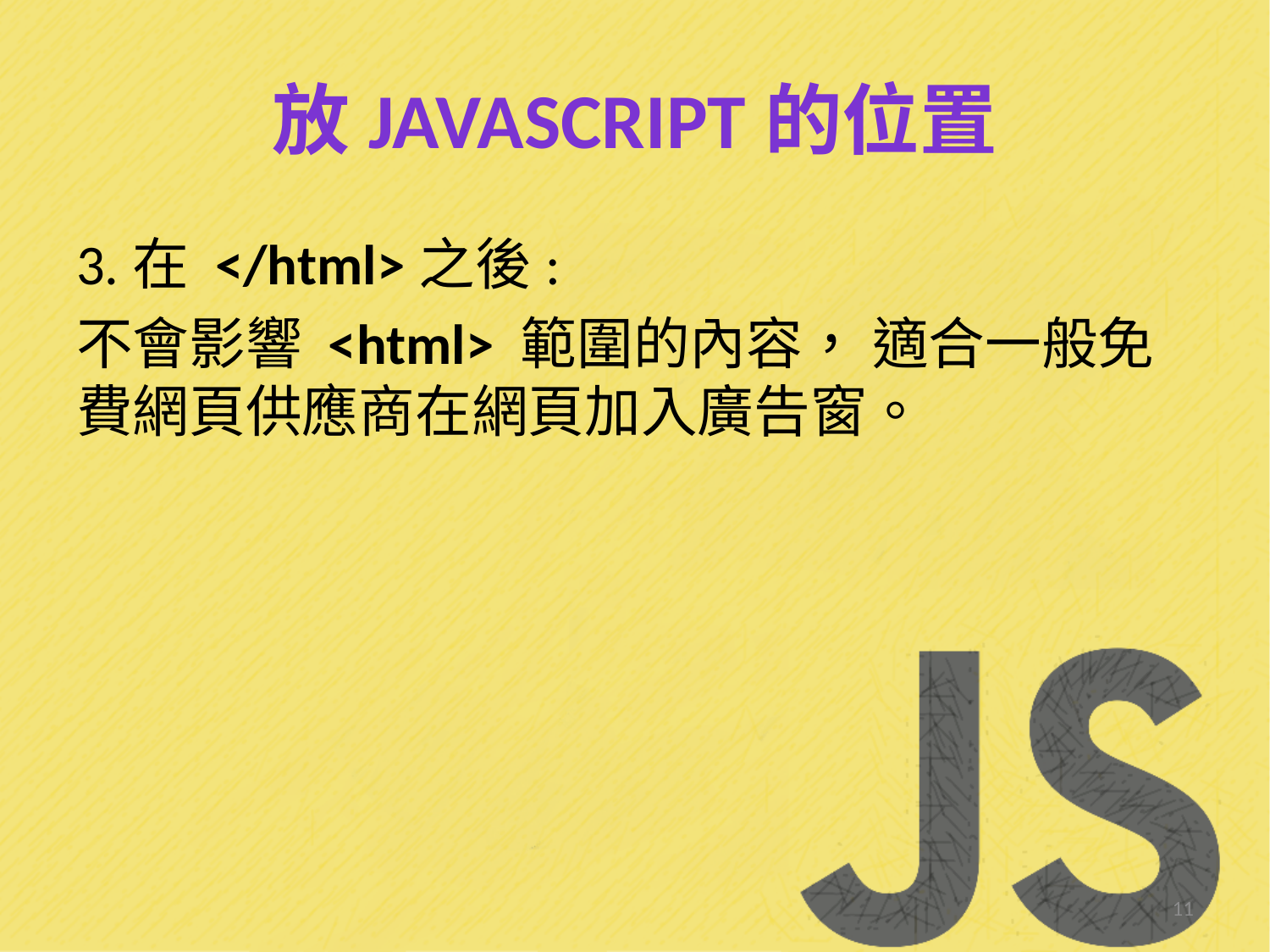

# 放JavaScript的位置
3.在 </html>之後:
不會影響 <html> 範圍的內容， 適合一般免費網頁供應商在網頁加入廣告窗。

11